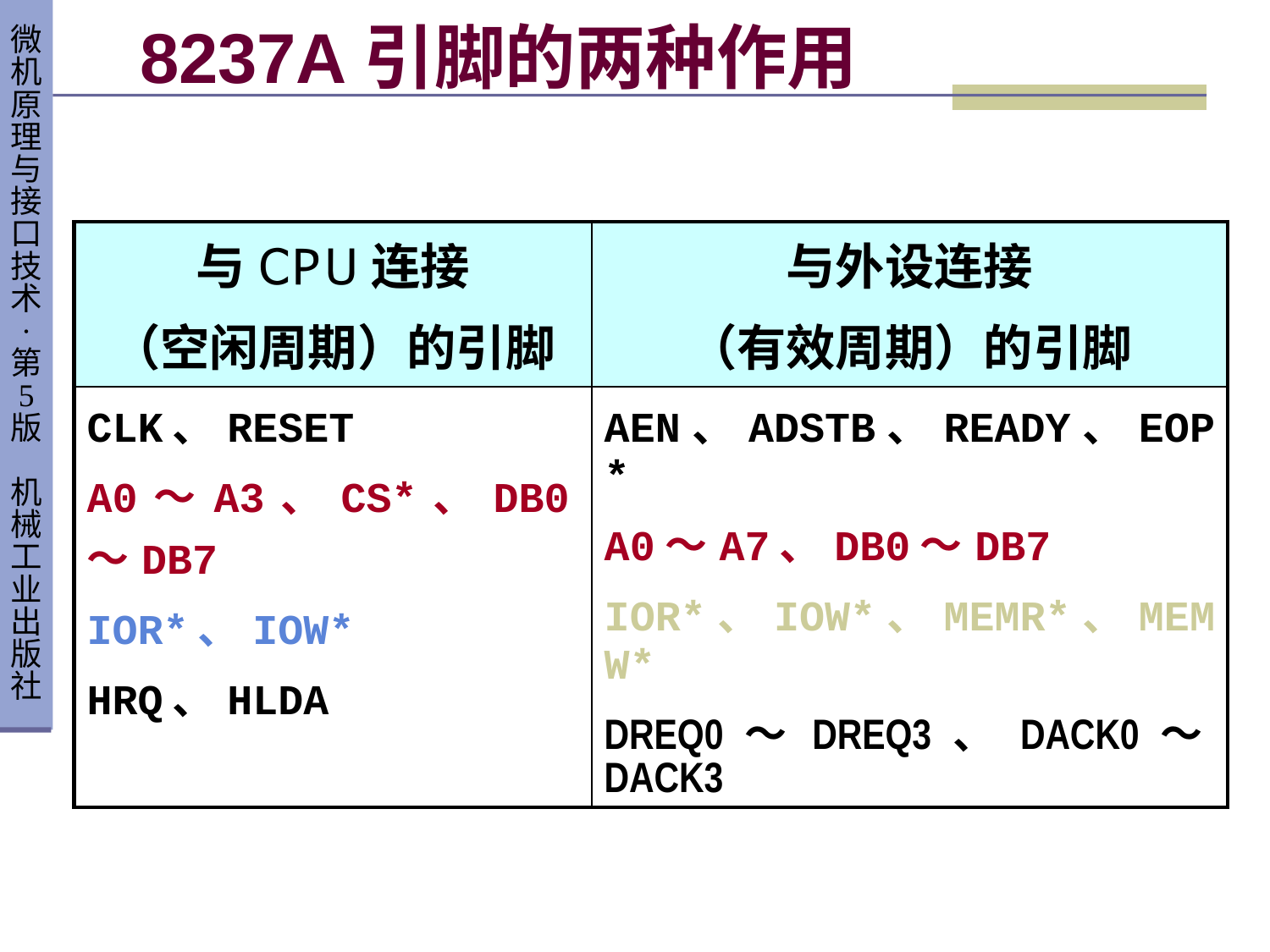

# 8237A引脚的两种作用
| 与CPU连接 （空闲周期）的引脚 | 与外设连接 （有效周期）的引脚 |
| --- | --- |
| CLK、RESET A0～A3、CS\*、DB0～DB7 IOR\*、IOW\* HRQ、HLDA | AEN、ADSTB、READY、EOP\* A0～A7、DB0～DB7 IOR\*、IOW\*、MEMR\*、MEMW\* DREQ0～DREQ3、DACK0～DACK3 |